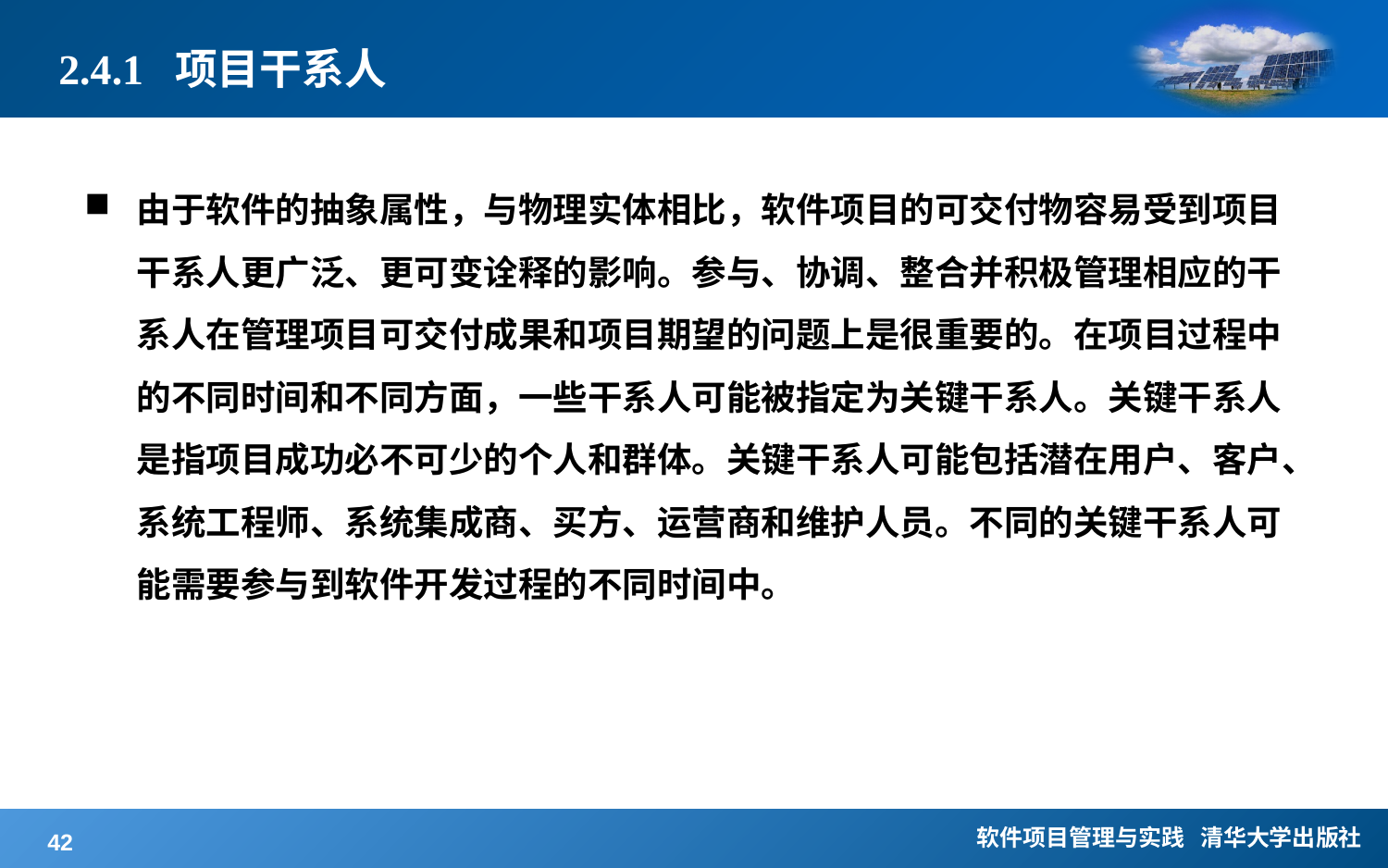

# 2.4.1  项目干系人
由于软件的抽象属性，与物理实体相比，软件项目的可交付物容易受到项目干系人更广泛、更可变诠释的影响。参与、协调、整合并积极管理相应的干系人在管理项目可交付成果和项目期望的问题上是很重要的。在项目过程中的不同时间和不同方面，一些干系人可能被指定为关键干系人。关键干系人是指项目成功必不可少的个人和群体。关键干系人可能包括潜在用户、客户、系统工程师、系统集成商、买方、运营商和维护人员。不同的关键干系人可能需要参与到软件开发过程的不同时间中。